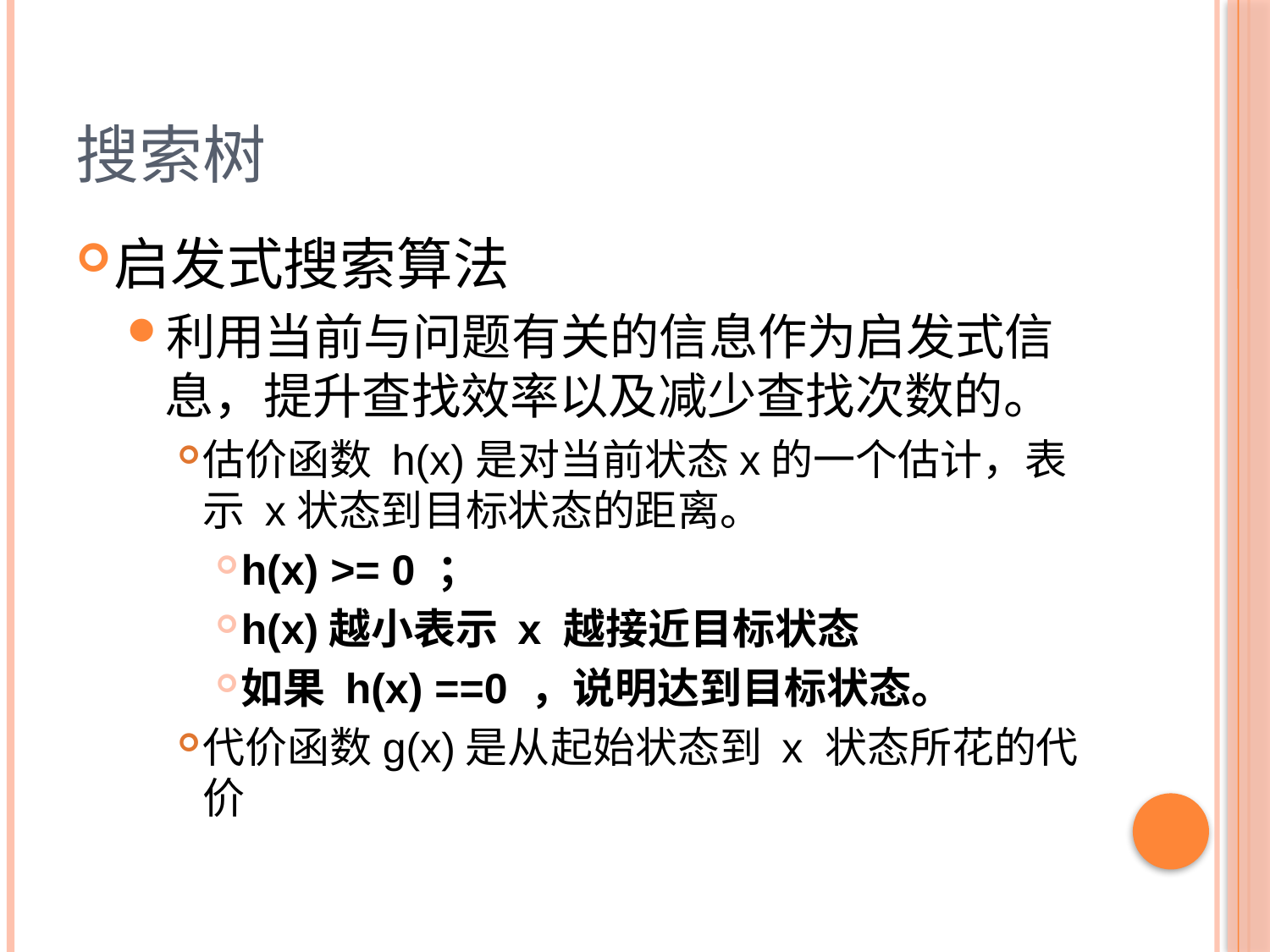

# 搜索树
启发式搜索算法
利用当前与问题有关的信息作为启发式信息，提升查找效率以及减少查找次数的。
估价函数 h(x)是对当前状态x的一个估计，表示 x状态到目标状态的距离。
h(x) >= 0 ；
h(x)越小表示 x 越接近目标状态
如果 h(x) ==0 ，说明达到目标状态。
代价函数g(x)是从起始状态到 x 状态所花的代价